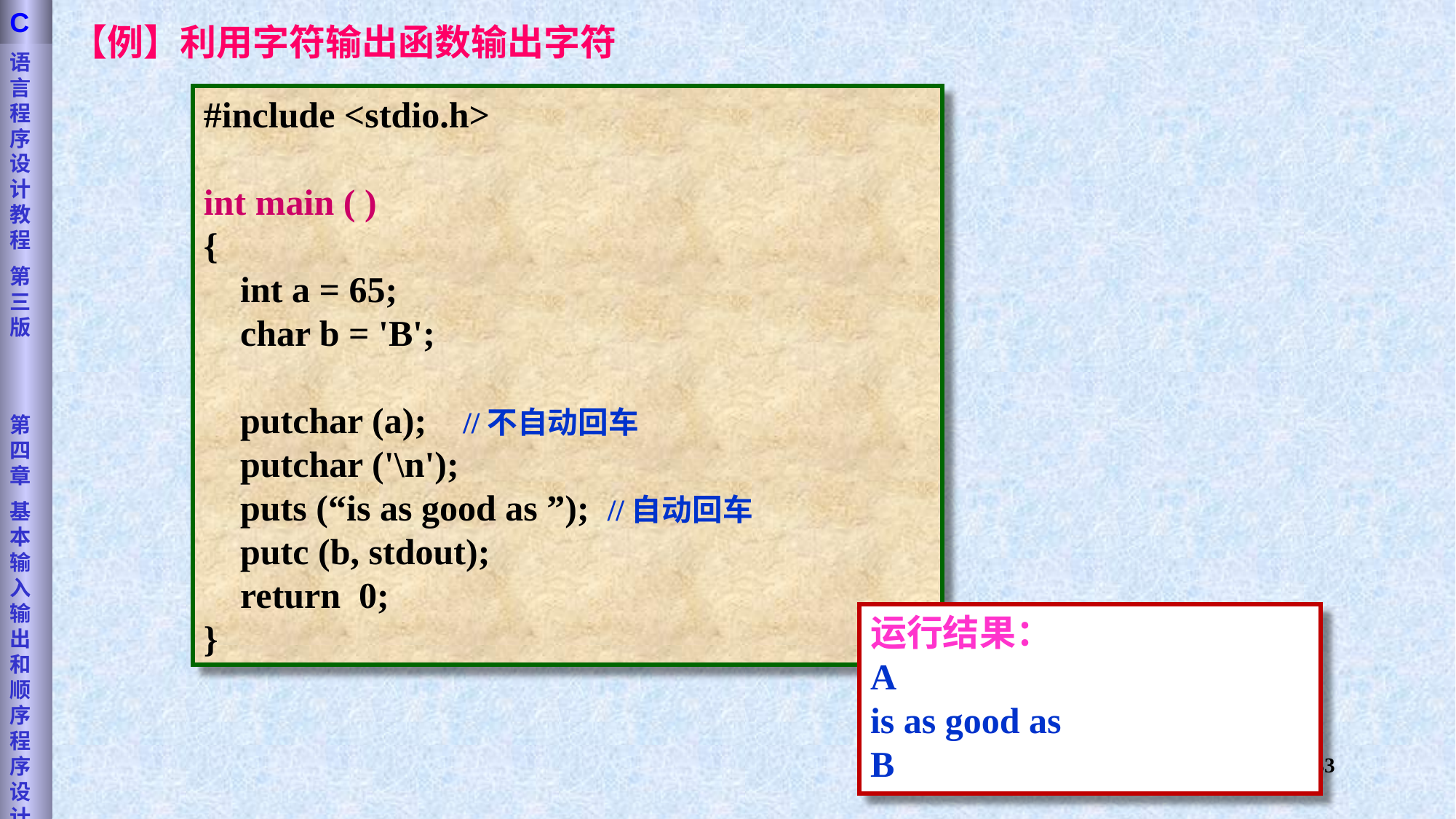

语言程序设计教程
第三版

第四章
基本输入输出和顺序程序设计
C
【例】利用字符输出函数输出字符
#include <stdio.h>

int main ( )
{
    int a = 65;
    char b = 'B';

    putchar (a);    //不自动回车
    putchar ('\n');
    puts (“is as good as ”);  //自动回车
    putc (b, stdout);
    return  0;
}
运行结果：
A
is as good as
B
33